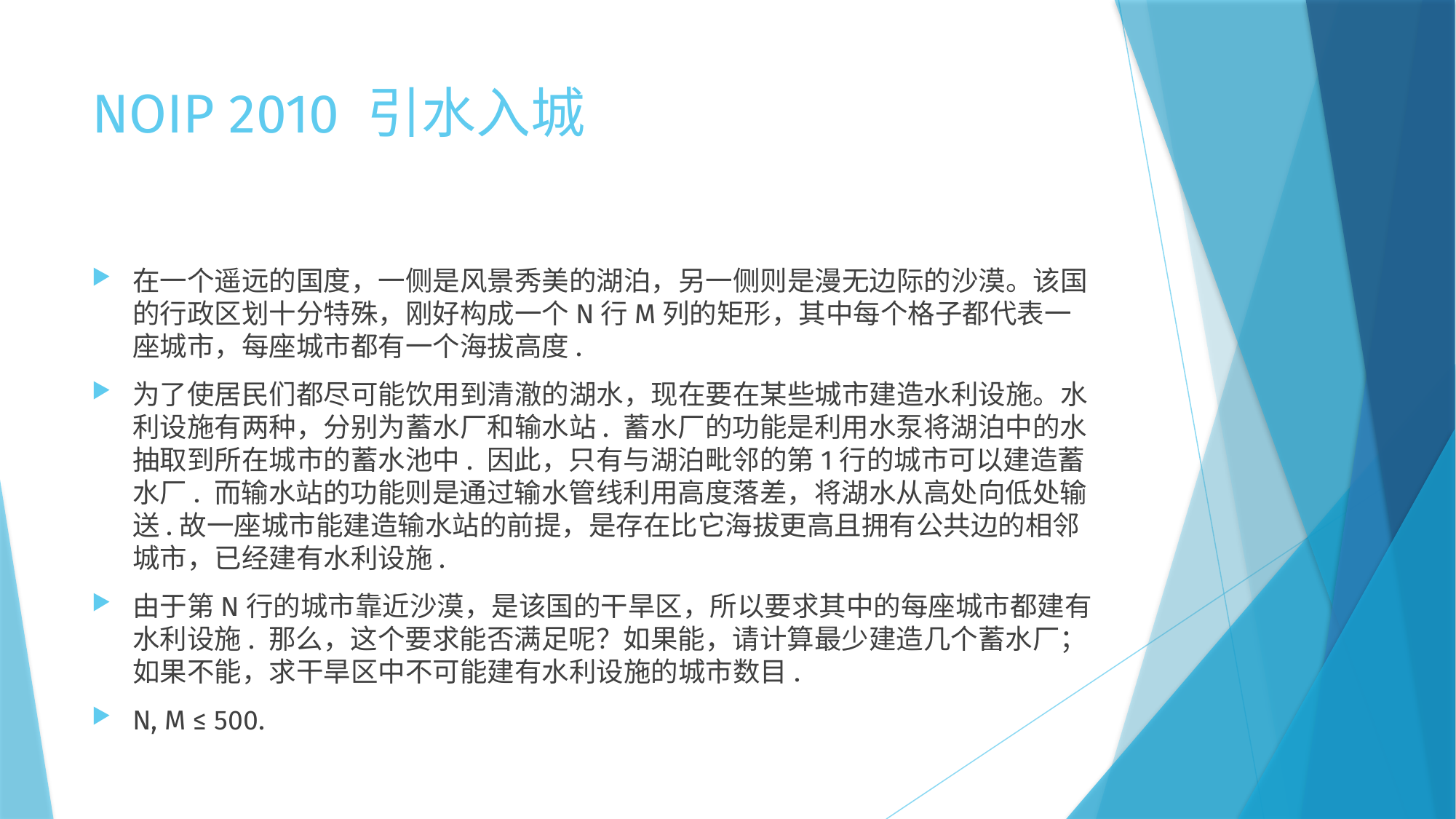

# NOIP 2010 引水入城
在一个遥远的国度，一侧是风景秀美的湖泊，另一侧则是漫无边际的沙漠。该国的行政区划十分特殊，刚好构成一个N行M列的矩形，其中每个格子都代表一座城市，每座城市都有一个海拔高度.
为了使居民们都尽可能饮用到清澈的湖水，现在要在某些城市建造水利设施。水利设施有两种，分别为蓄水厂和输水站. 蓄水厂的功能是利用水泵将湖泊中的水抽取到所在城市的蓄水池中. 因此，只有与湖泊毗邻的第1行的城市可以建造蓄水厂. 而输水站的功能则是通过输水管线利用高度落差，将湖水从高处向低处输送.故一座城市能建造输水站的前提，是存在比它海拔更高且拥有公共边的相邻城市，已经建有水利设施.
由于第N行的城市靠近沙漠，是该国的干旱区，所以要求其中的每座城市都建有水利设施. 那么，这个要求能否满足呢？如果能，请计算最少建造几个蓄水厂；如果不能，求干旱区中不可能建有水利设施的城市数目.
N, M ≤ 500.